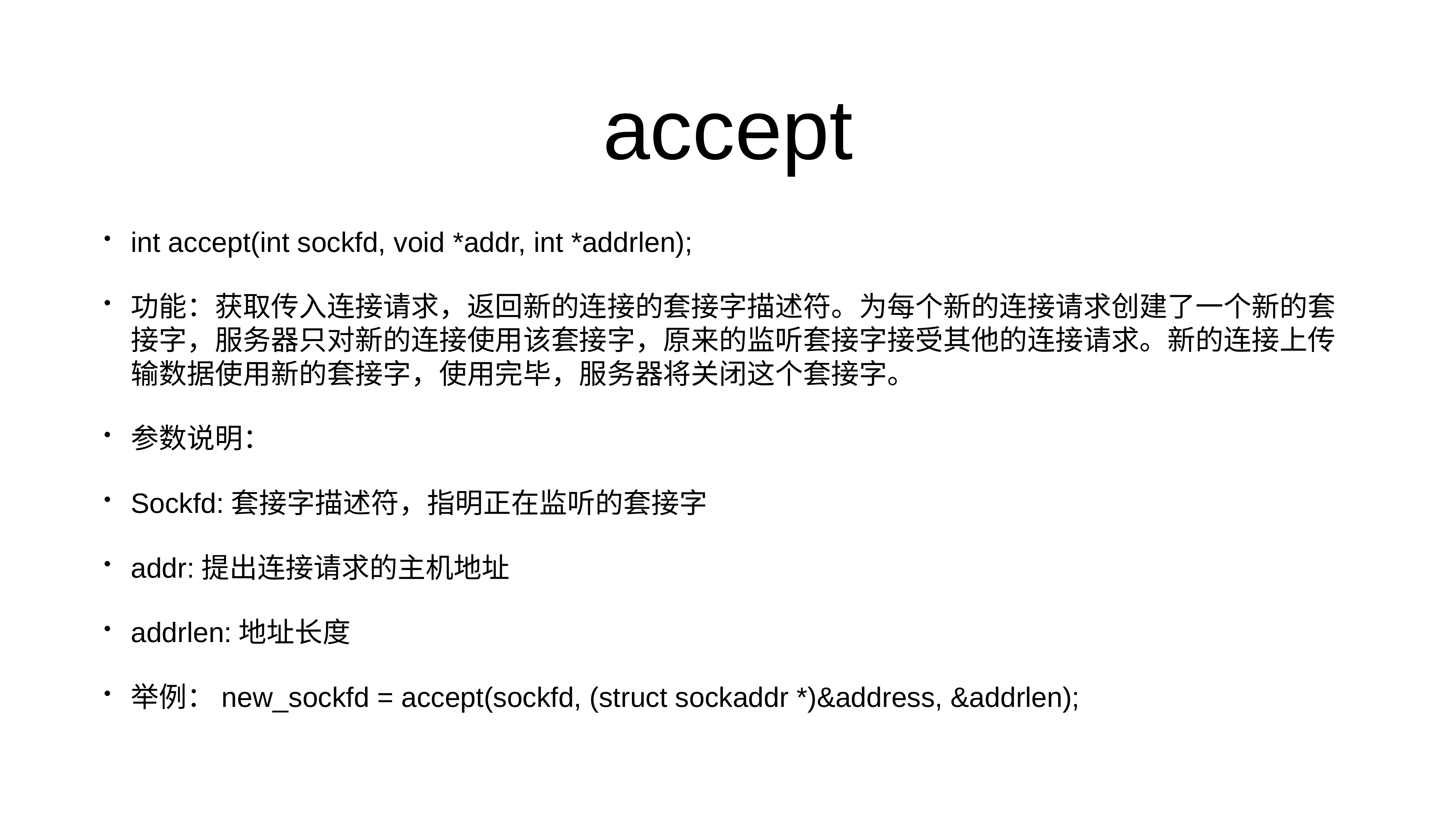

# accept
int accept(int sockfd, void *addr, int *addrlen);
功能：获取传入连接请求，返回新的连接的套接字描述符。为每个新的连接请求创建了一个新的套接字，服务器只对新的连接使用该套接字，原来的监听套接字接受其他的连接请求。新的连接上传输数据使用新的套接字，使用完毕，服务器将关闭这个套接字。
参数说明：
Sockfd:套接字描述符，指明正在监听的套接字
addr:提出连接请求的主机地址
addrlen:地址长度
举例：new_sockfd = accept(sockfd, (struct sockaddr *)&address, &addrlen);